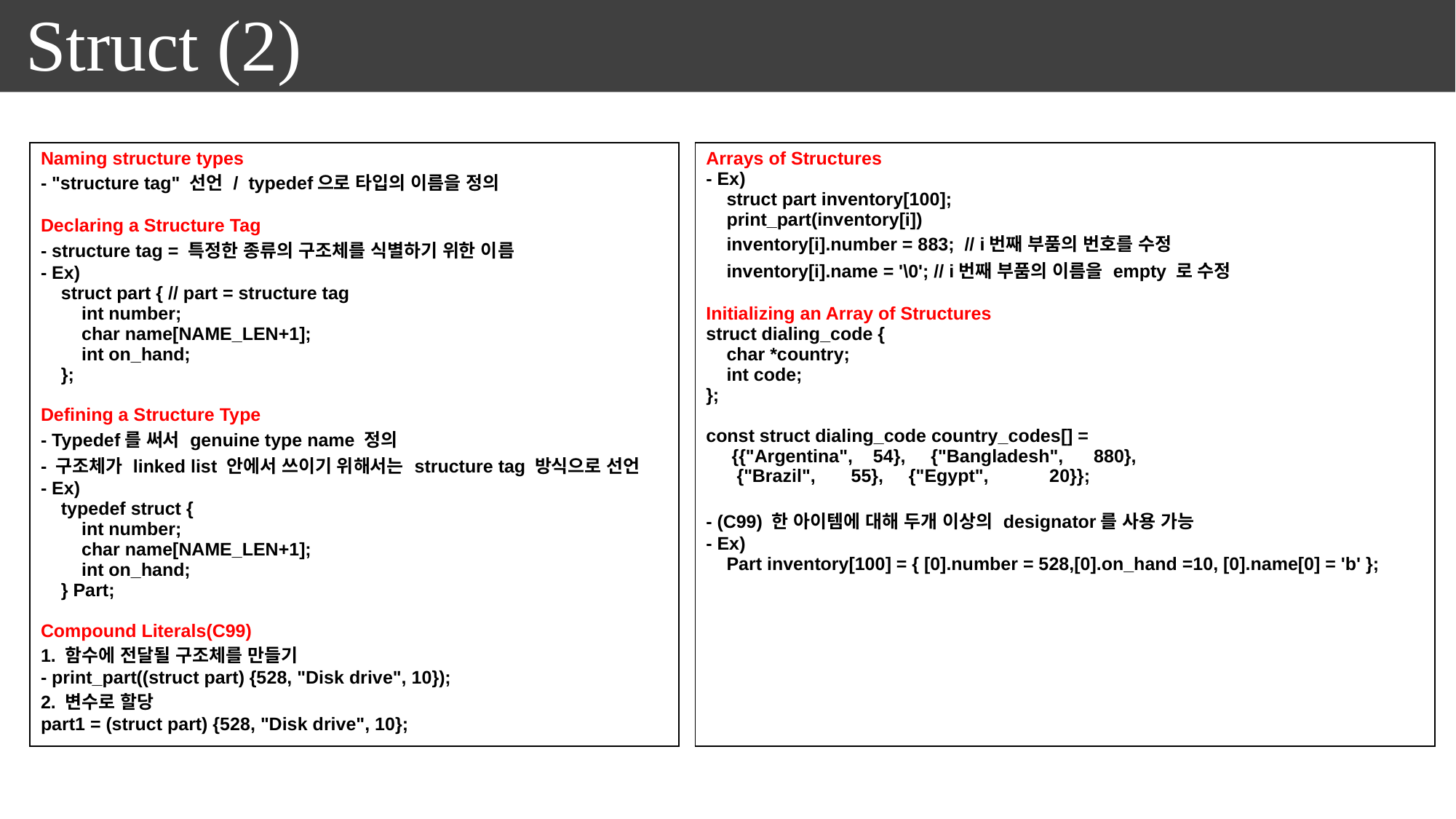

Struct (2)
| Naming structure types - "structure tag" 선언 / typedef으로 타입의 이름을 정의 Declaring a Structure Tag - structure tag = 특정한 종류의 구조체를 식별하기 위한 이름 - Ex) struct part { // part = structure tag     int number;     char name[NAME\_LEN+1];     int on\_hand; }; Defining a Structure Type - Typedef를 써서 genuine type name 정의 - 구조체가 linked list 안에서 쓰이기 위해서는 structure tag 방식으로 선언 - Ex) typedef struct {     int number;     char name[NAME\_LEN+1];     int on\_hand; } Part; Compound Literals(C99) 1. 함수에 전달될 구조체를 만들기 - print\_part((struct part) {528, "Disk drive", 10}); 2. 변수로 할당 part1 = (struct part) {528, "Disk drive", 10}; |
| --- |
| Arrays of Structures - Ex) struct part inventory[100]; print\_part(inventory[i]) inventory[i].number = 883;  // i번째 부품의 번호를 수정 inventory[i].name = '\0'; // i번째 부품의 이름을 empty 로 수정 Initializing an Array of Structures struct dialing\_code {     char \*country;     int code; }; const struct dialing\_code country\_codes[] =      {{"Argentina",    54},     {"Bangladesh",      880},       {"Brazil",       55},     {"Egypt",            20}}; - (C99) 한 아이템에 대해 두개 이상의 designator를 사용 가능 - Ex) Part inventory[100] = { [0].number = 528,[0].on\_hand =10, [0].name[0] = 'b' }; |
| --- |